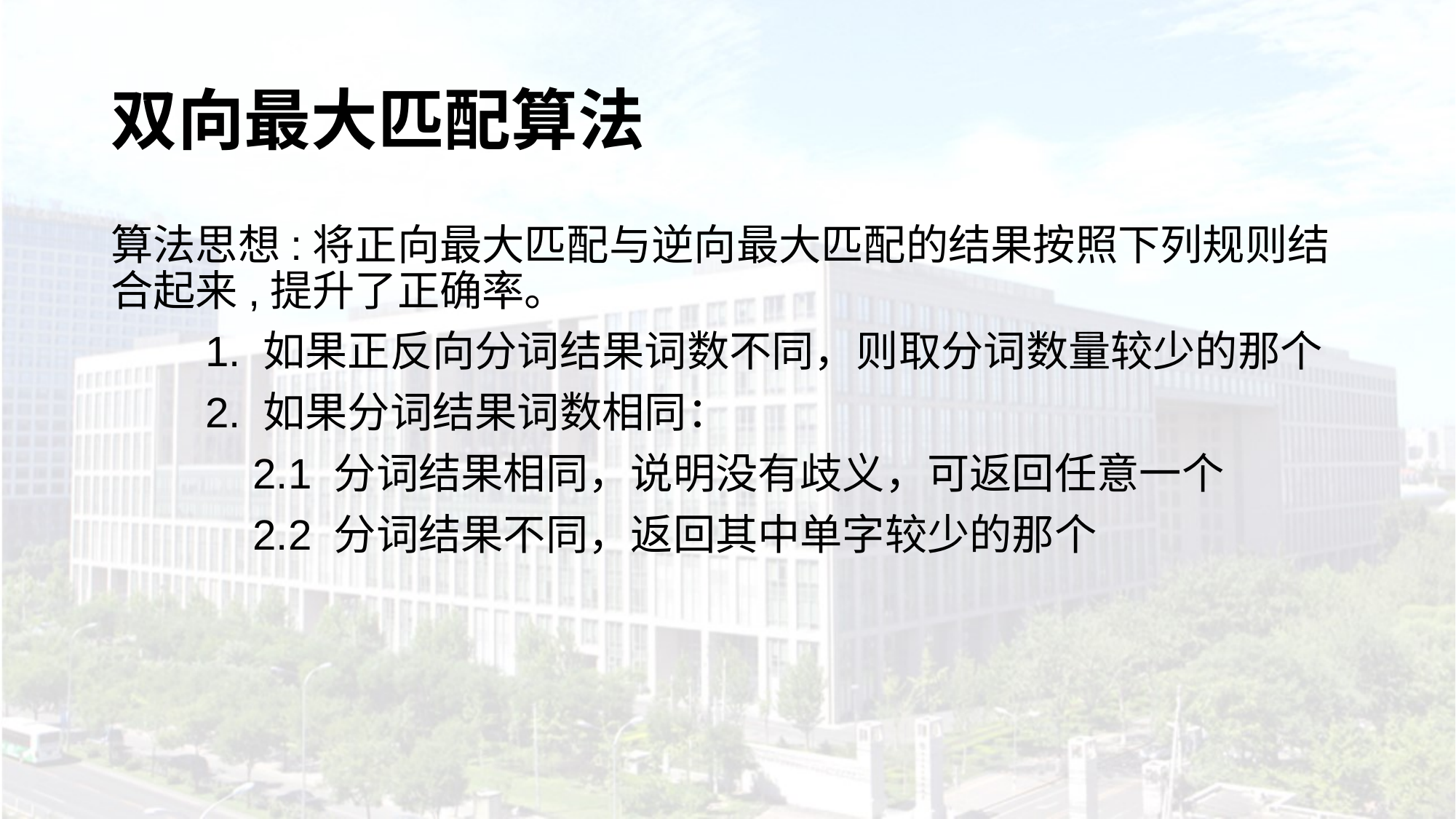

# 双向最大匹配算法
算法思想:将正向最大匹配与逆向最大匹配的结果按照下列规则结合起来,提升了正确率。
        1. 如果正反向分词结果词数不同，则取分词数量较少的那个
        2. 如果分词结果词数相同：
            2.1 分词结果相同，说明没有歧义，可返回任意一个
            2.2 分词结果不同，返回其中单字较少的那个